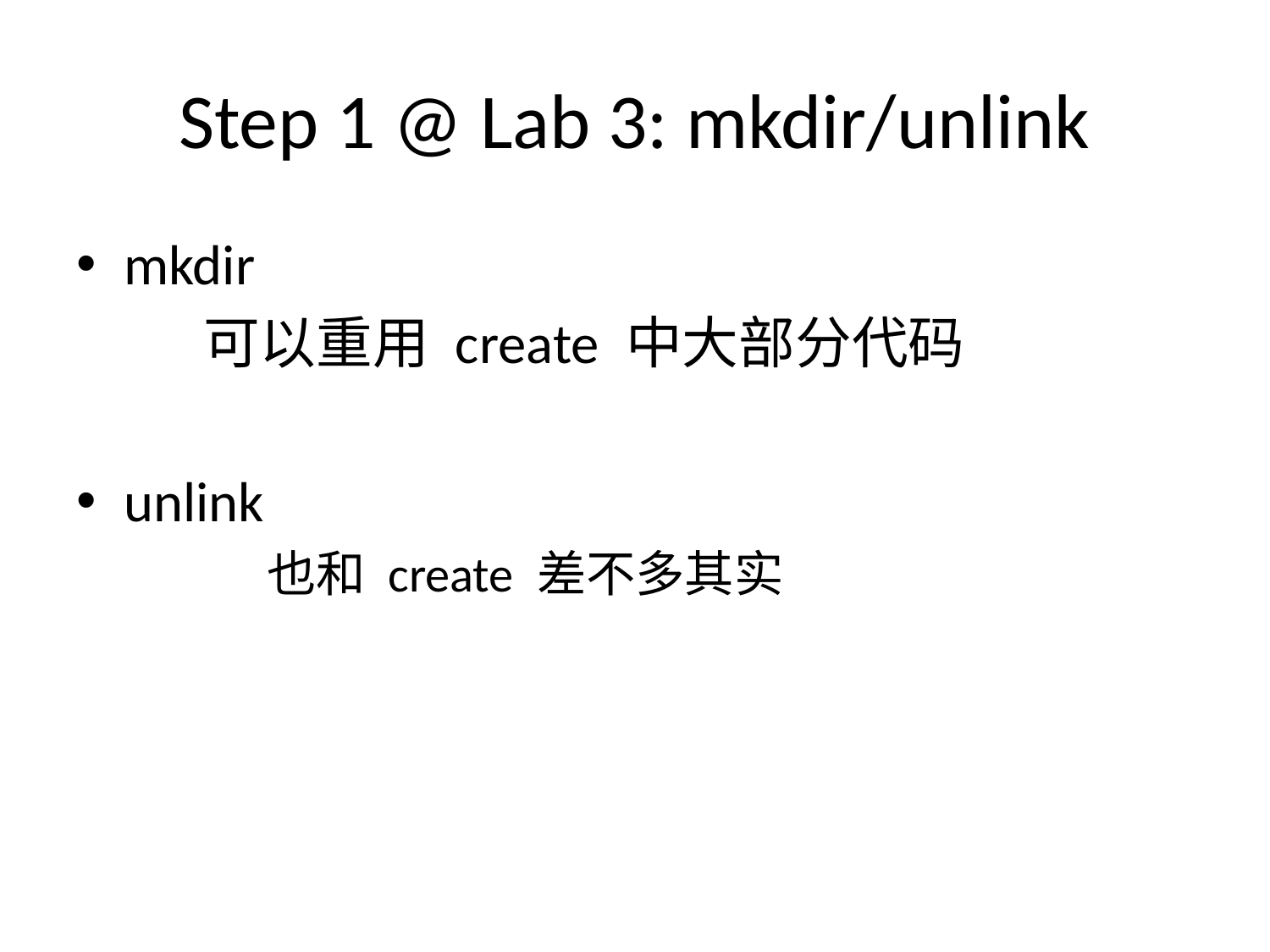

# Step 1 @ Lab 3: mkdir/unlink
mkdir
	可以重用 create 中大部分代码

unlink
	也和 create 差不多其实